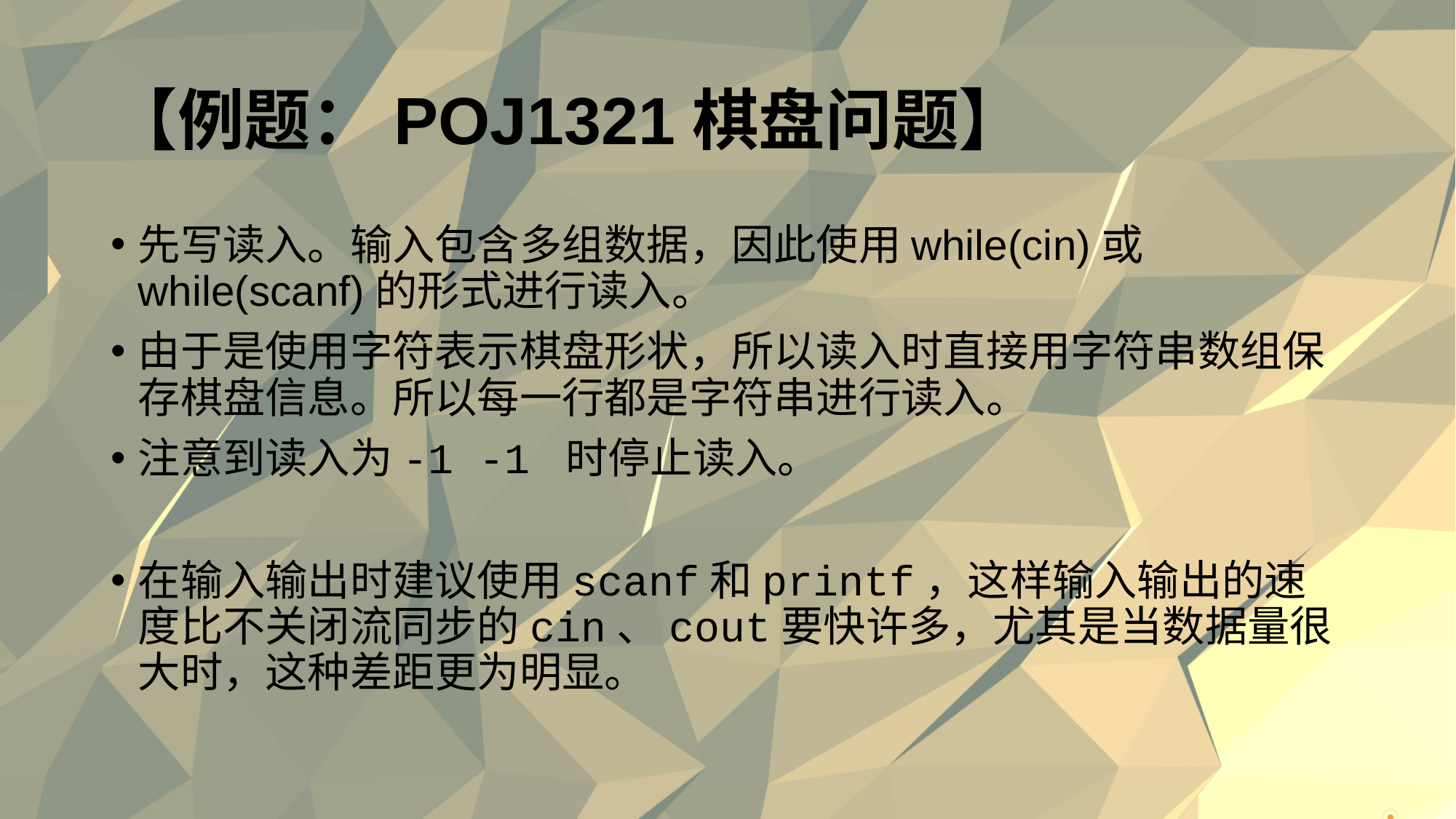

# 【例题：POJ1321棋盘问题】
先写读入。输入包含多组数据，因此使用while(cin)或while(scanf)的形式进行读入。
由于是使用字符表示棋盘形状，所以读入时直接用字符串数组保存棋盘信息。所以每一行都是字符串进行读入。
注意到读入为-1 -1 时停止读入。

在输入输出时建议使用scanf和printf，这样输入输出的速度比不关闭流同步的cin、cout要快许多，尤其是当数据量很大时，这种差距更为明显。